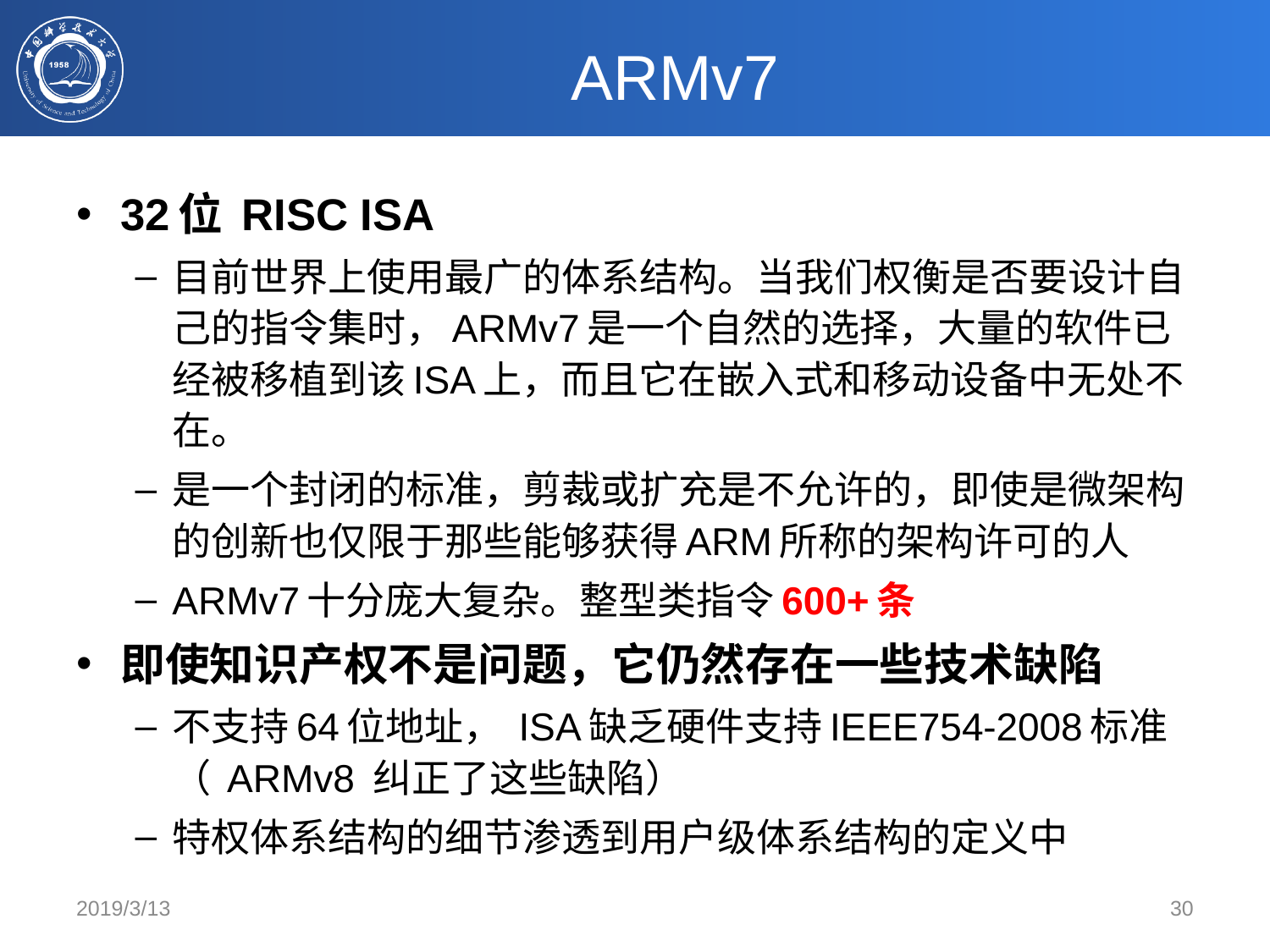

# ARMv7
32位 RISC ISA
目前世界上使用最广的体系结构。当我们权衡是否要设计自己的指令集时，ARMv7是一个自然的选择，大量的软件已经被移植到该ISA上，而且它在嵌入式和移动设备中无处不在。
是一个封闭的标准，剪裁或扩充是不允许的，即使是微架构的创新也仅限于那些能够获得ARM所称的架构许可的人
ARMv7十分庞大复杂。整型类指令600+条
即使知识产权不是问题，它仍然存在一些技术缺陷
不支持64位地址， ISA缺乏硬件支持IEEE754-2008标准（ ARMv8 纠正了这些缺陷）
特权体系结构的细节渗透到用户级体系结构的定义中

2019/3/13
30